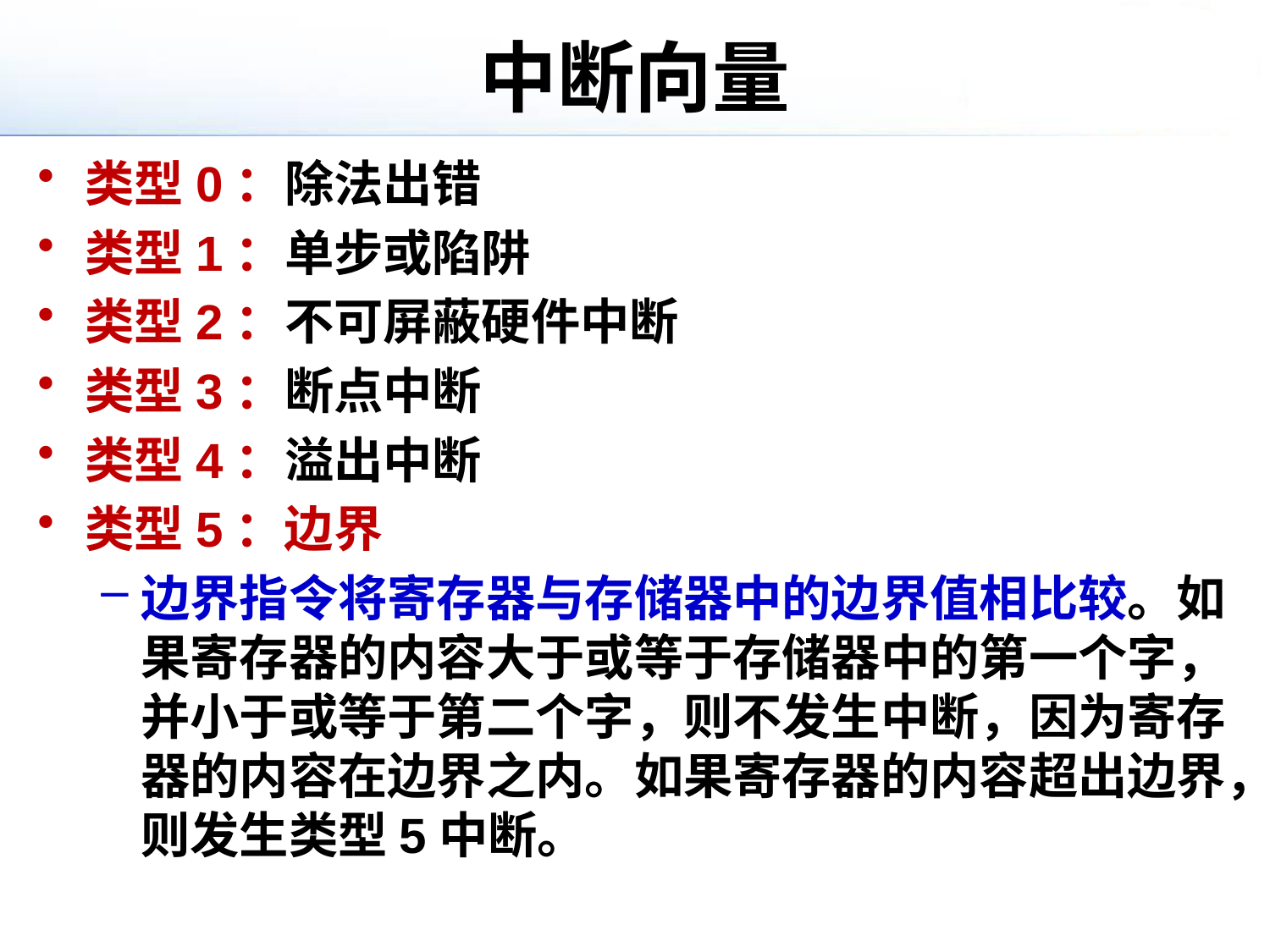

# 中断向量
类型0：除法出错
类型1：单步或陷阱
类型2：不可屏蔽硬件中断
类型3：断点中断
类型4：溢出中断
类型5：边界
边界指令将寄存器与存储器中的边界值相比较。如果寄存器的内容大于或等于存储器中的第一个字，并小于或等于第二个字，则不发生中断，因为寄存器的内容在边界之内。如果寄存器的内容超出边界，则发生类型5中断。